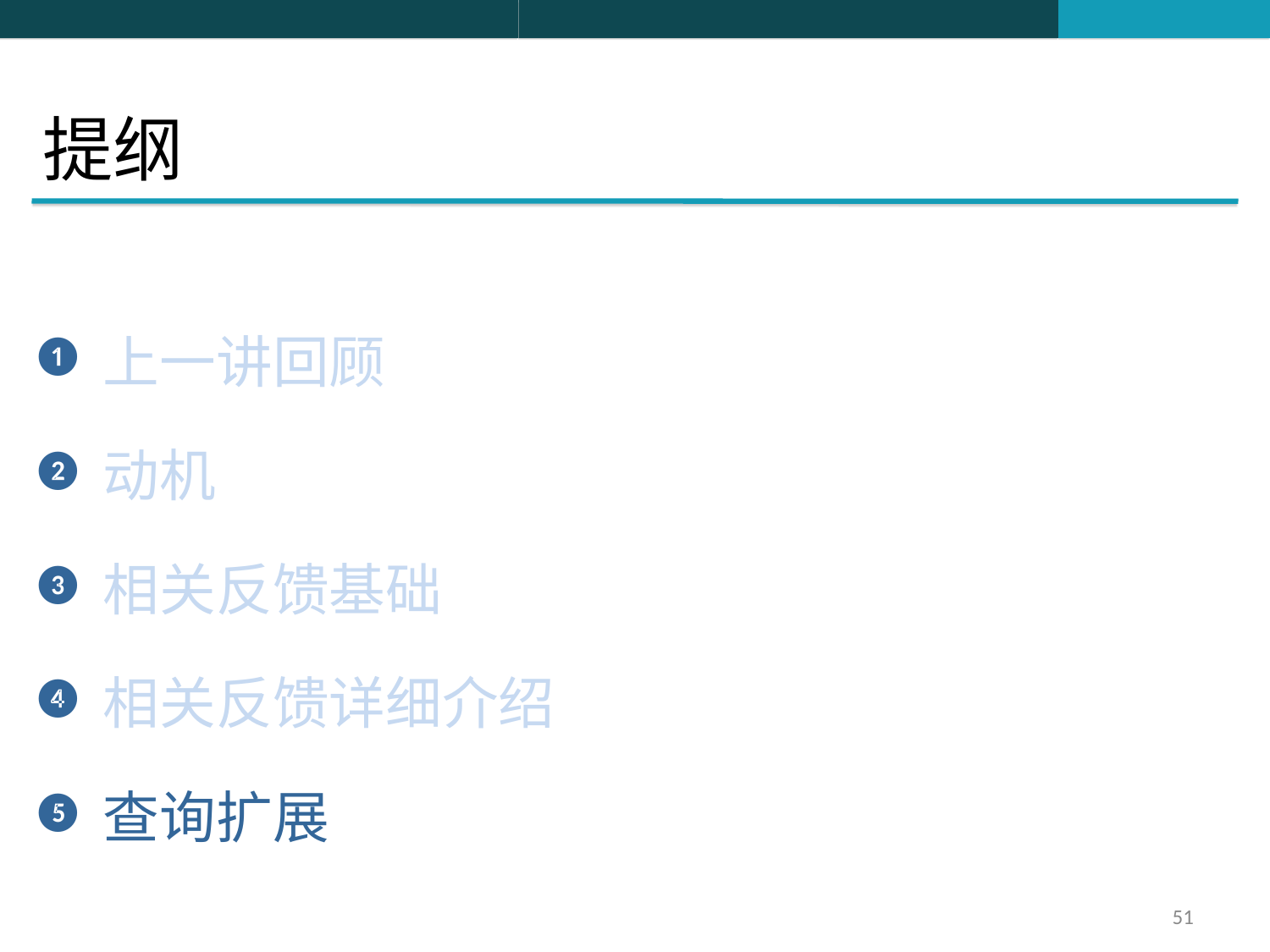

# 提纲
上一讲回顾
动机
相关反馈基础
相关反馈详细介绍
查询扩展
51